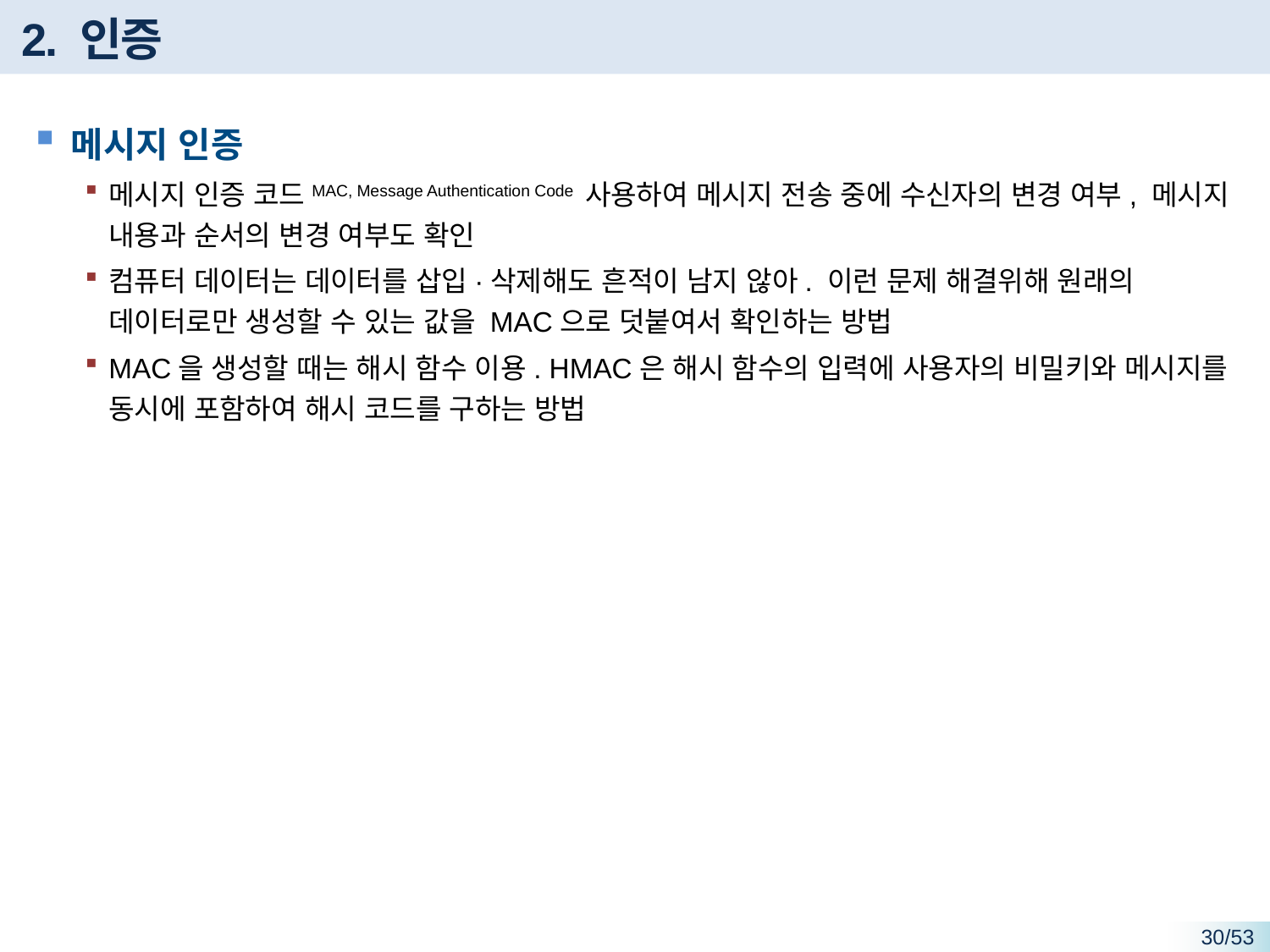

# 2. 인증
메시지 인증
메시지 인증 코드MAC, Message Authentication Code 사용하여 메시지 전송 중에 수신자의 변경 여부, 메시지 내용과 순서의 변경 여부도 확인
컴퓨터 데이터는 데이터를 삽입·삭제해도 흔적이 남지 않아. 이런 문제 해결위해 원래의 데이터로만 생성할 수 있는 값을 MAC으로 덧붙여서 확인하는 방법
MAC을 생성할 때는 해시 함수 이용. HMAC은 해시 함수의 입력에 사용자의 비밀키와 메시지를 동시에 포함하여 해시 코드를 구하는 방법